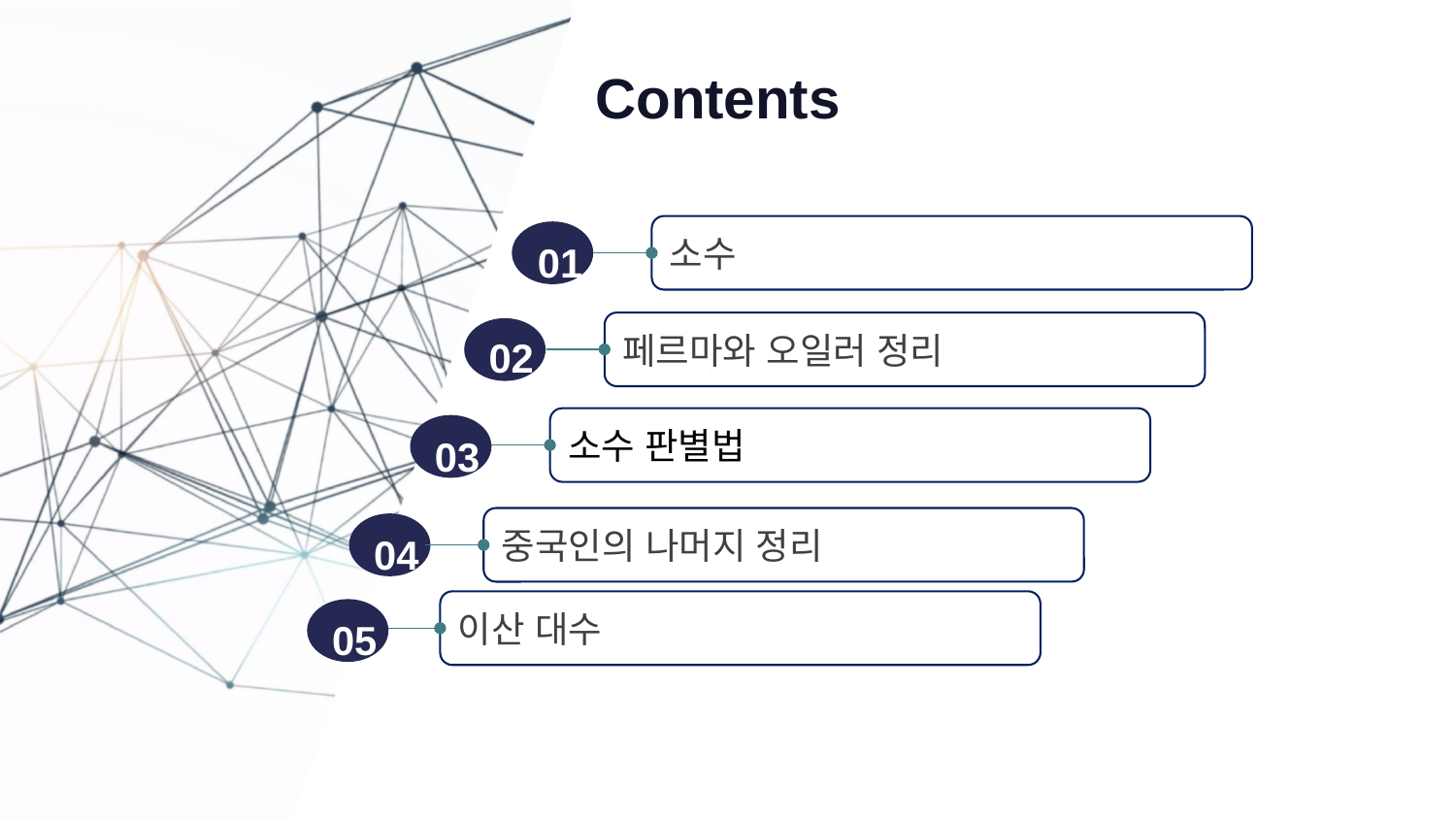

소수

01
페르마와 오일러 정리

02
소수 판별법

03
중국인의 나머지 정리

04
이산 대수

03
05
03